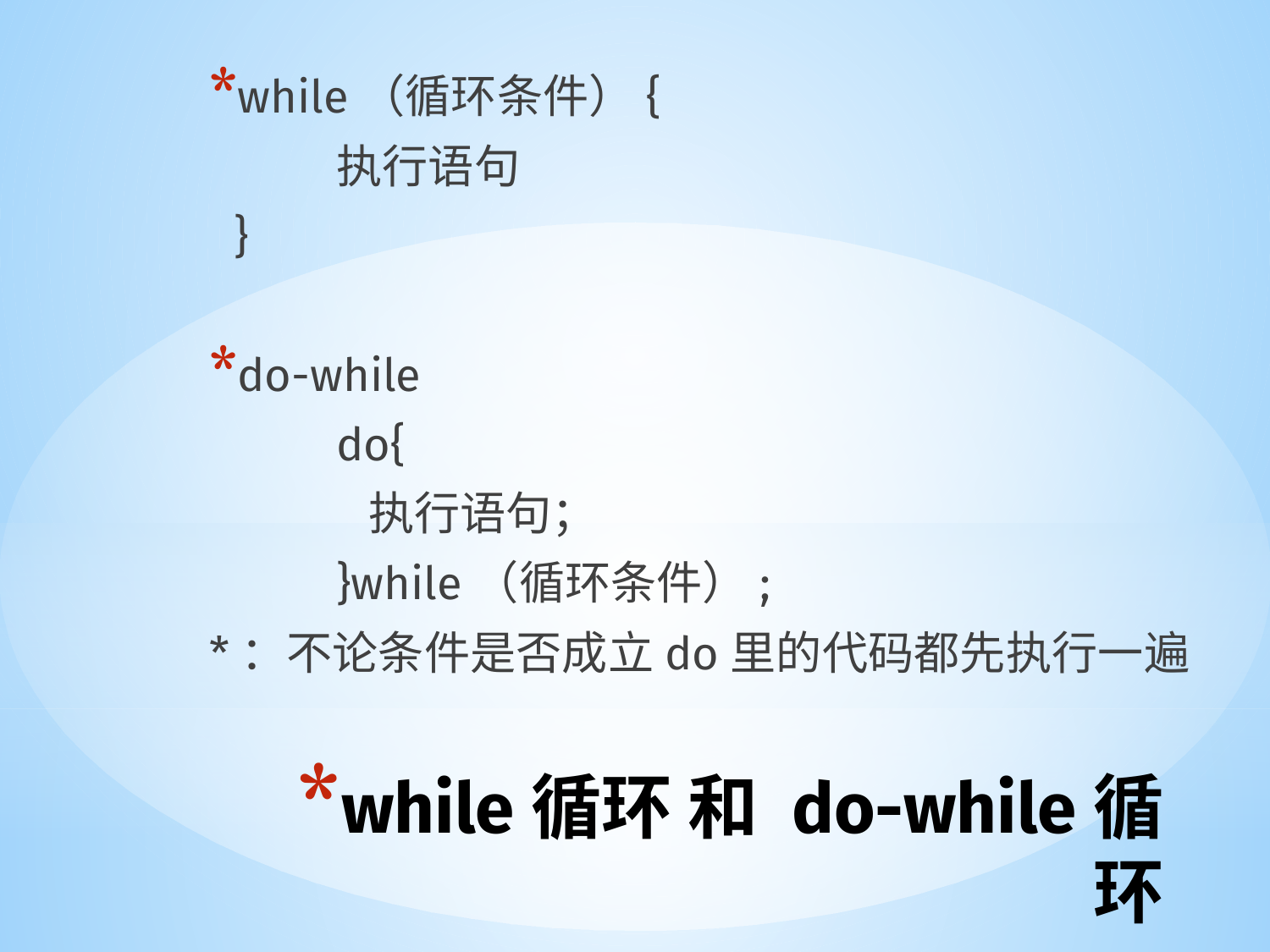

while（循环条件）{
	执行语句
  }

do-while
	do{
	  执行语句；
	}while（循环条件）;
*：不论条件是否成立do里的代码都先执行一遍
# while循环 和 do-while循环